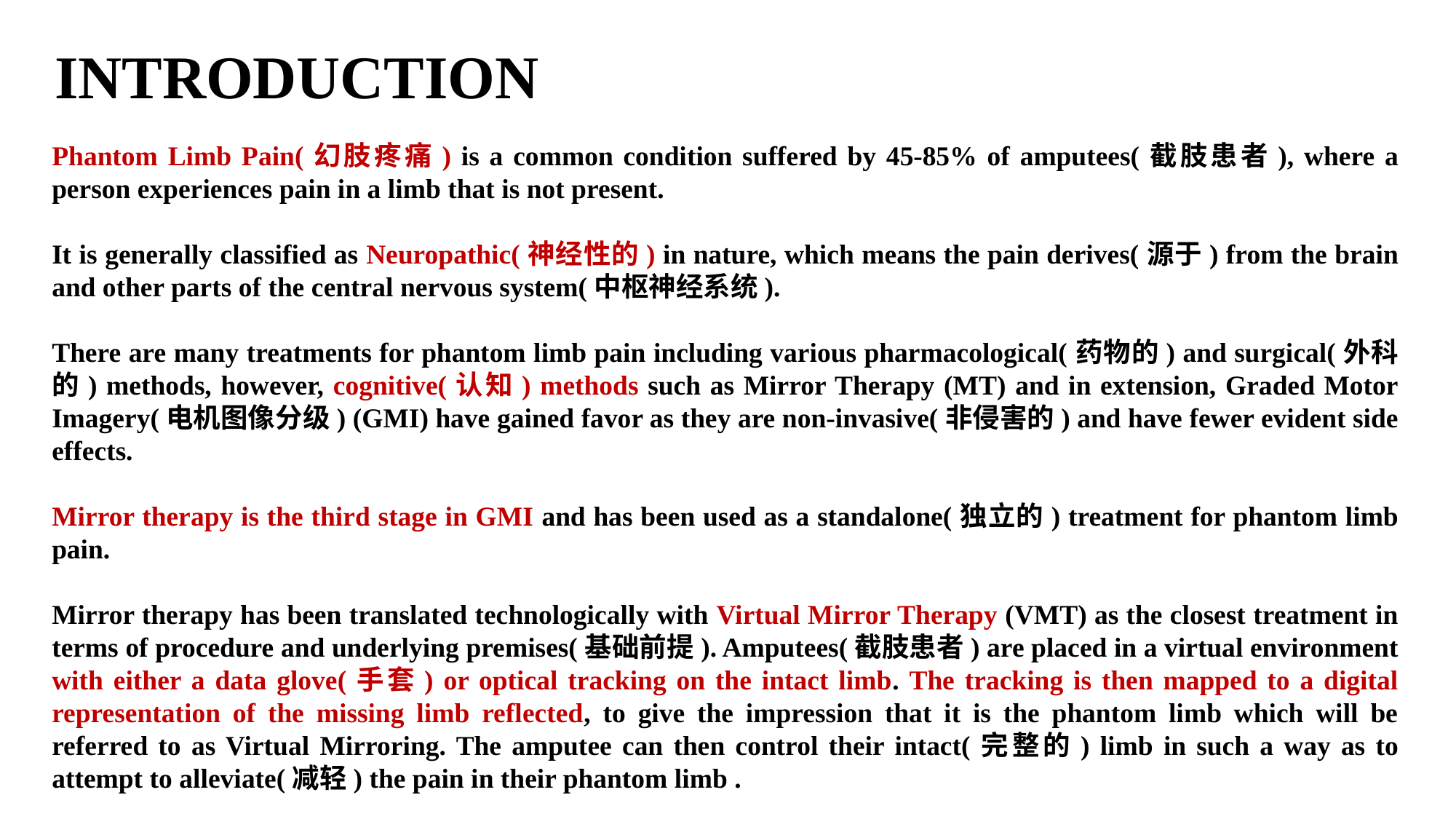

INTRODUCTION
Phantom Limb Pain(幻肢疼痛) is a common condition suffered by 45-85% of amputees(截肢患者), where a person experiences pain in a limb that is not present.

It is generally classified as Neuropathic(神经性的) in nature, which means the pain derives(源于) from the brain and other parts of the central nervous system(中枢神经系统).

There are many treatments for phantom limb pain including various pharmacological(药物的) and surgical(外科的) methods, however, cognitive(认知) methods such as Mirror Therapy (MT) and in extension, Graded Motor Imagery(电机图像分级) (GMI) have gained favor as they are non-invasive(非侵害的) and have fewer evident side effects.

Mirror therapy is the third stage in GMI and has been used as a standalone(独立的) treatment for phantom limb pain.

Mirror therapy has been translated technologically with Virtual Mirror Therapy (VMT) as the closest treatment in terms of procedure and underlying premises(基础前提). Amputees(截肢患者) are placed in a virtual environment with either a data glove(手套) or optical tracking on the intact limb. The tracking is then mapped to a digital representation of the missing limb reflected, to give the impression that it is the phantom limb which will be referred to as Virtual Mirroring. The amputee can then control their intact(完整的) limb in such a way as to attempt to alleviate(减轻) the pain in their phantom limb .